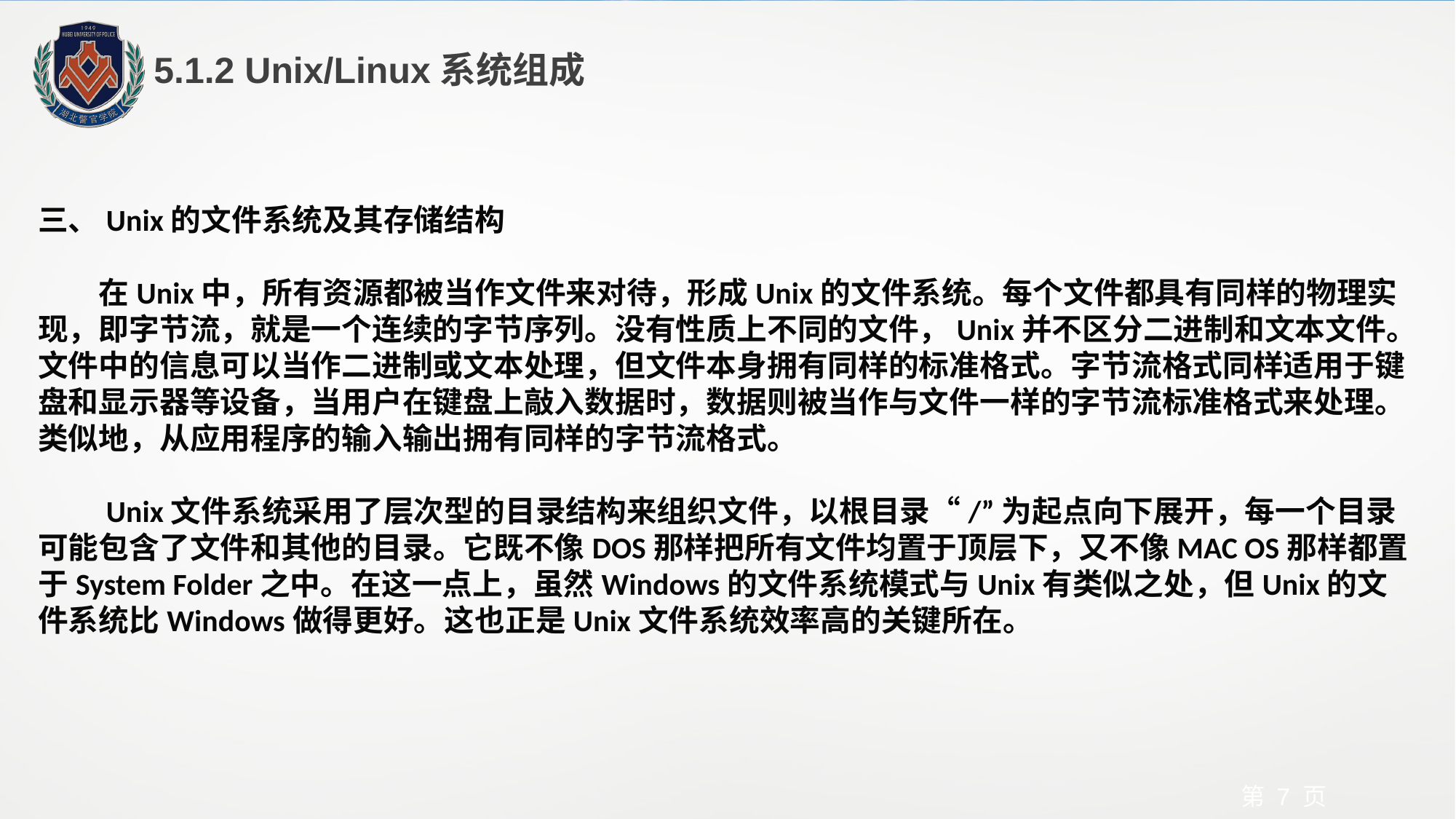

5.1.2 Unix/Linux系统组成
三、Unix的文件系统及其存储结构

　　在Unix中，所有资源都被当作文件来对待，形成Unix的文件系统。每个文件都具有同样的物理实现，即字节流，就是一个连续的字节序列。没有性质上不同的文件，Unix并不区分二进制和文本文件。文件中的信息可以当作二进制或文本处理，但文件本身拥有同样的标准格式。字节流格式同样适用于键盘和显示器等设备，当用户在键盘上敲入数据时，数据则被当作与文件一样的字节流标准格式来处理。类似地，从应用程序的输入输出拥有同样的字节流格式。

　　Unix文件系统采用了层次型的目录结构来组织文件，以根目录“/”为起点向下展开，每一个目录可能包含了文件和其他的目录。它既不像DOS那样把所有文件均置于顶层下，又不像MAC OS那样都置于System Folder之中。在这一点上，虽然Windows的文件系统模式与Unix有类似之处，但Unix的文件系统比Windows做得更好。这也正是Unix文件系统效率高的关键所在。